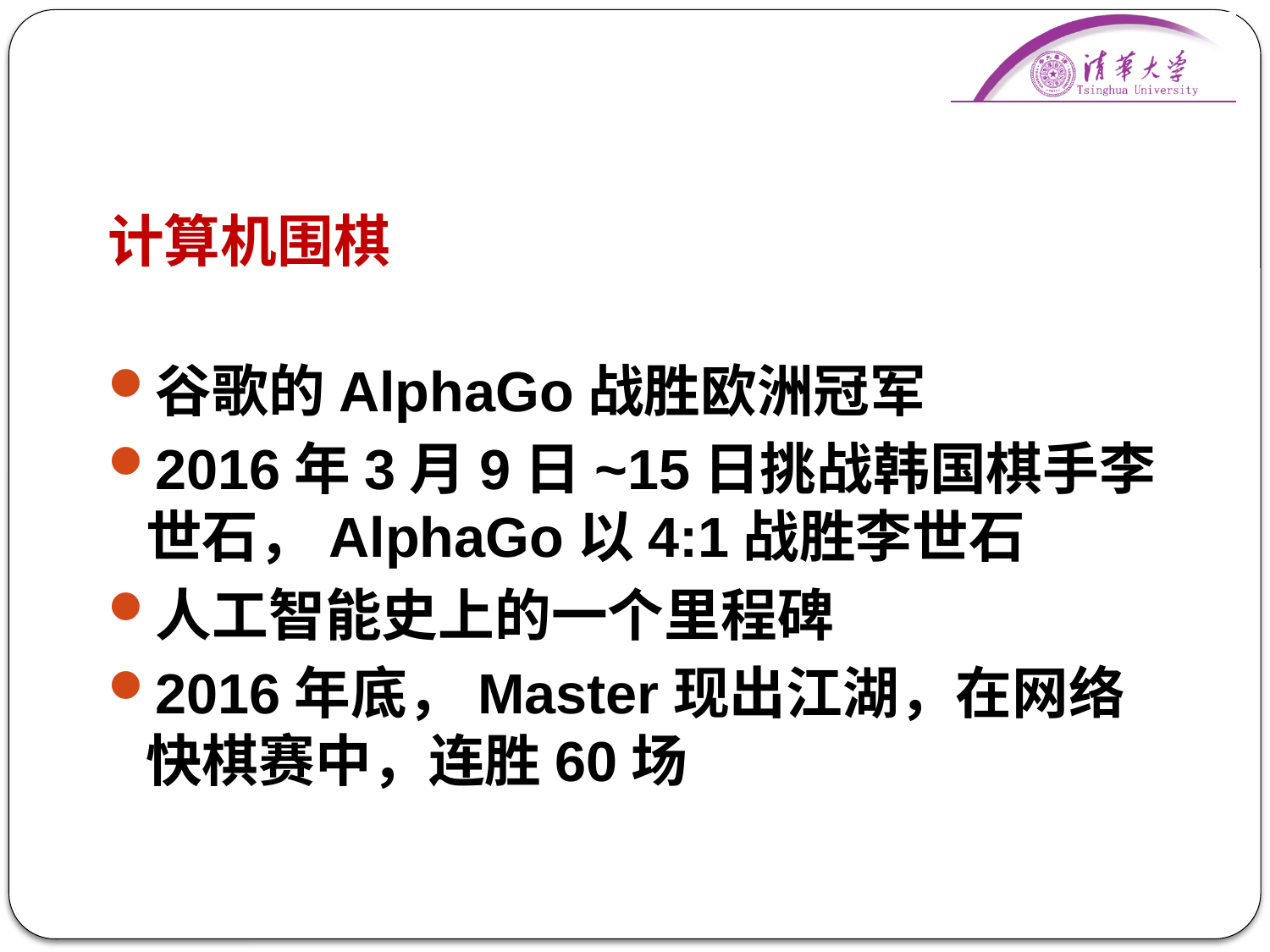

# 计算机围棋
谷歌的AlphaGo战胜欧洲冠军
2016年3月9日~15日挑战韩国棋手李世石，AlphaGo以4:1战胜李世石
人工智能史上的一个里程碑
2016年底，Master现出江湖，在网络快棋赛中，连胜60场
49